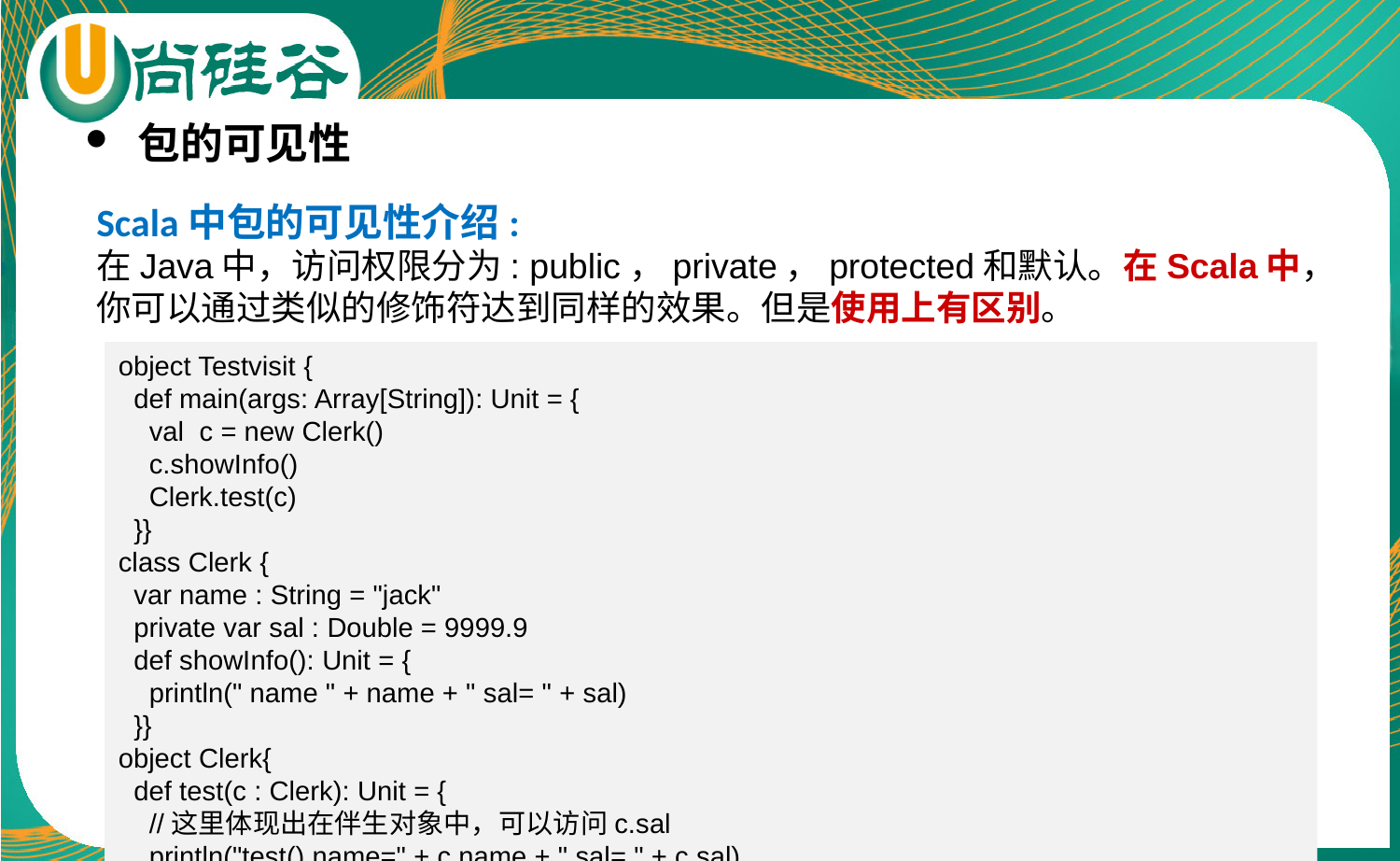

包的可见性

Scala中包的可见性介绍:
在Java中，访问权限分为: public，private，protected和默认。在Scala中，你可以通过类似的修饰符达到同样的效果。但是使用上有区别。

object Testvisit {
  def main(args: Array[String]): Unit = {
    val  c = new Clerk()
    c.showInfo()
    Clerk.test(c)
  }}
class Clerk {
  var name : String = "jack"
  private var sal : Double = 9999.9
  def showInfo(): Unit = {
    println(" name " + name + " sal= " + sal)
  }}
object Clerk{
  def test(c : Clerk): Unit = {
    //这里体现出在伴生对象中，可以访问c.sal
    println("test() name=" + c.name + " sal= " + c.sal)
  }}